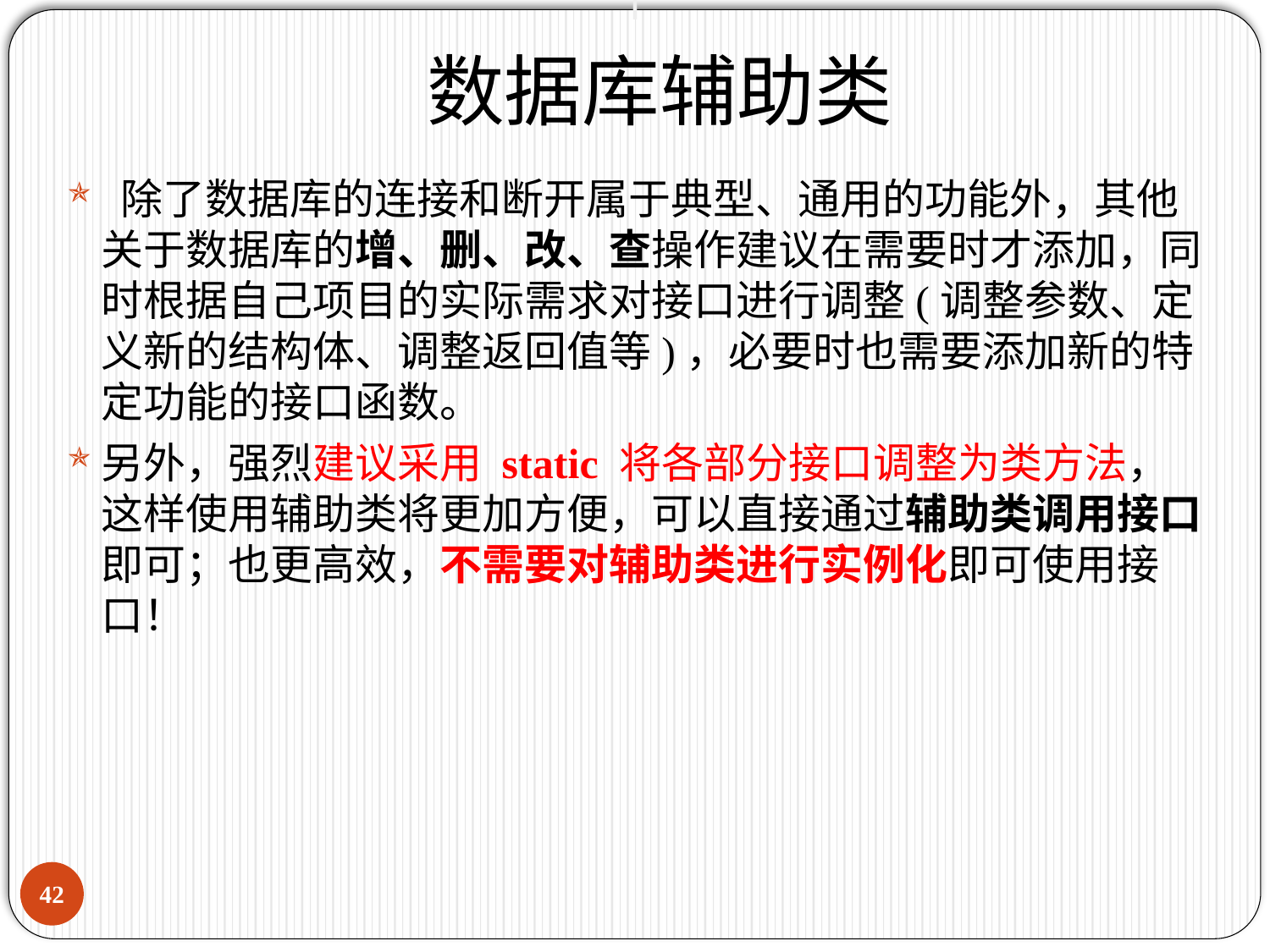

数据库辅助类
 除了数据库的连接和断开属于典型、通用的功能外，其他关于数据库的增、删、改、查操作建议在需要时才添加，同时根据自己项目的实际需求对接口进行调整(调整参数、定义新的结构体、调整返回值等)，必要时也需要添加新的特定功能的接口函数。
另外，强烈建议采用 static 将各部分接口调整为类方法，这样使用辅助类将更加方便，可以直接通过辅助类调用接口即可；也更高效，不需要对辅助类进行实例化即可使用接口！
42